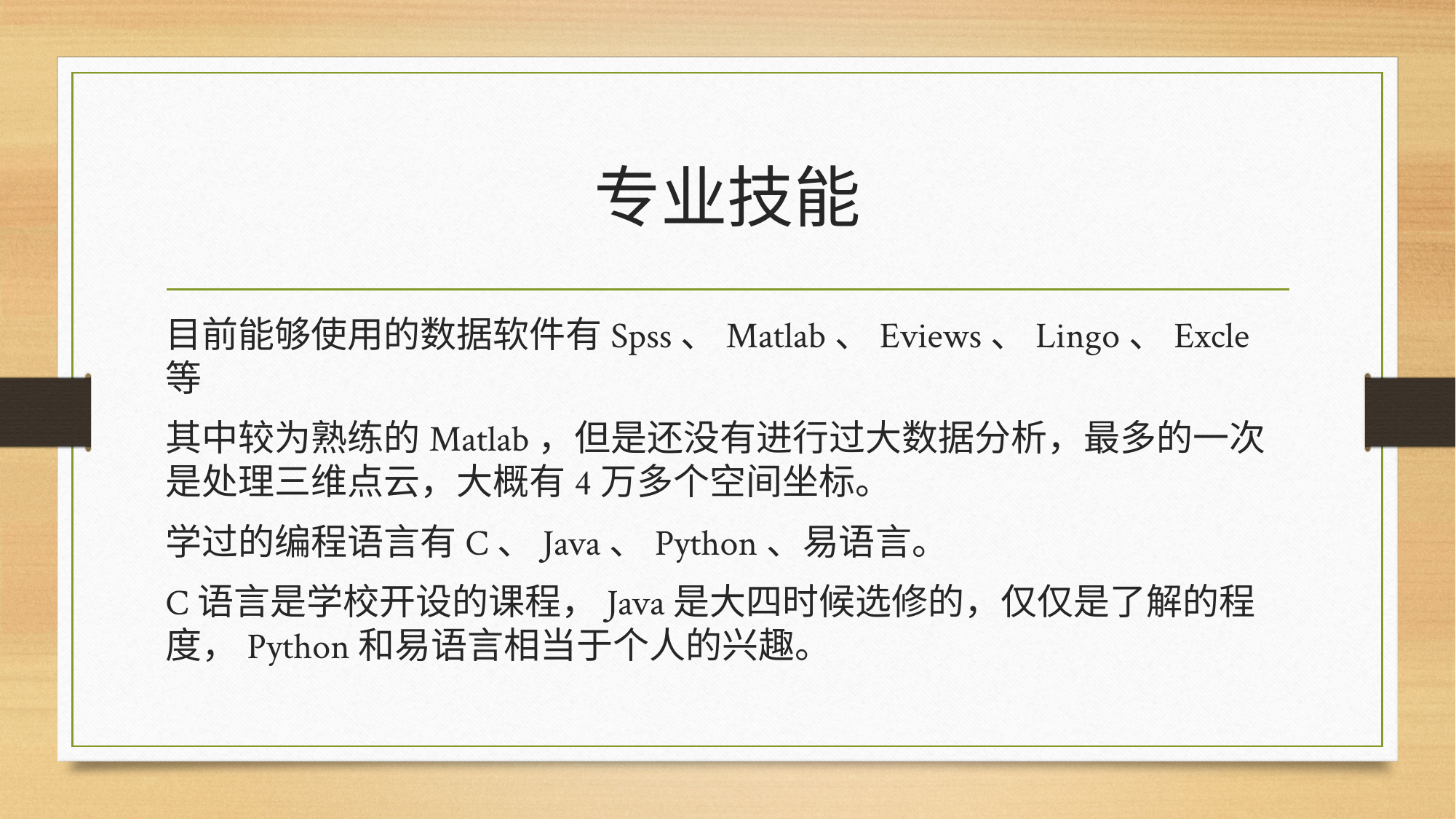

# 专业技能
目前能够使用的数据软件有Spss、Matlab、Eviews、Lingo、Excle等
其中较为熟练的Matlab，但是还没有进行过大数据分析，最多的一次是处理三维点云，大概有4万多个空间坐标。
学过的编程语言有C、Java、Python、易语言。
C语言是学校开设的课程，Java是大四时候选修的，仅仅是了解的程度，Python和易语言相当于个人的兴趣。